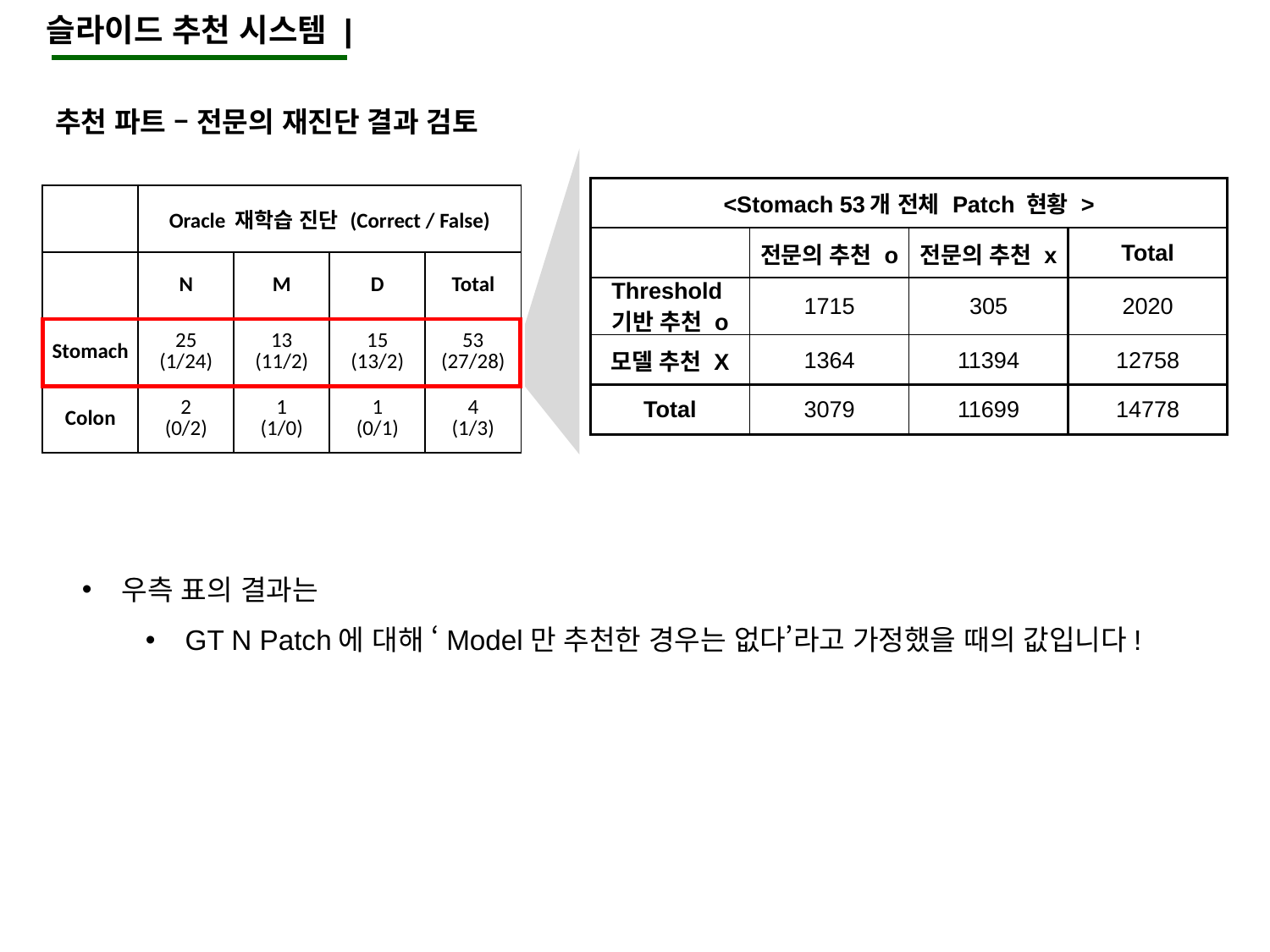

슬라이드 추천 시스템 |
추천 파트 – 전문의 재진단 결과 검토

| <Stomach 53개 전체 Patch 현황 > |  |  |  |
| --- | --- | --- | --- |
|  | 전문의 추천 o | 전문의 추천 x | Total |
| Threshold 기반 추천 o | 1715 | 305 | 2020 |
| 모델 추천 X | 1364 | 11394 | 12758 |
| Total | 3079 | 11699 | 14778 |
|  | Oracle 재학습 진단 (Correct / False) |  |  |  |
| --- | --- | --- | --- | --- |
|  | N | M | D | Total |
| Stomach | 25 (1/24) | 13 (11/2) | 15 (13/2) | 53 (27/28) |
| Colon | 2 (0/2) | 1 (1/0) | 1 (0/1) | 4 (1/3) |

우측 표의 결과는
GT N Patch에 대해 ‘Model만 추천한 경우는 없다’라고 가정했을 때의 값입니다!